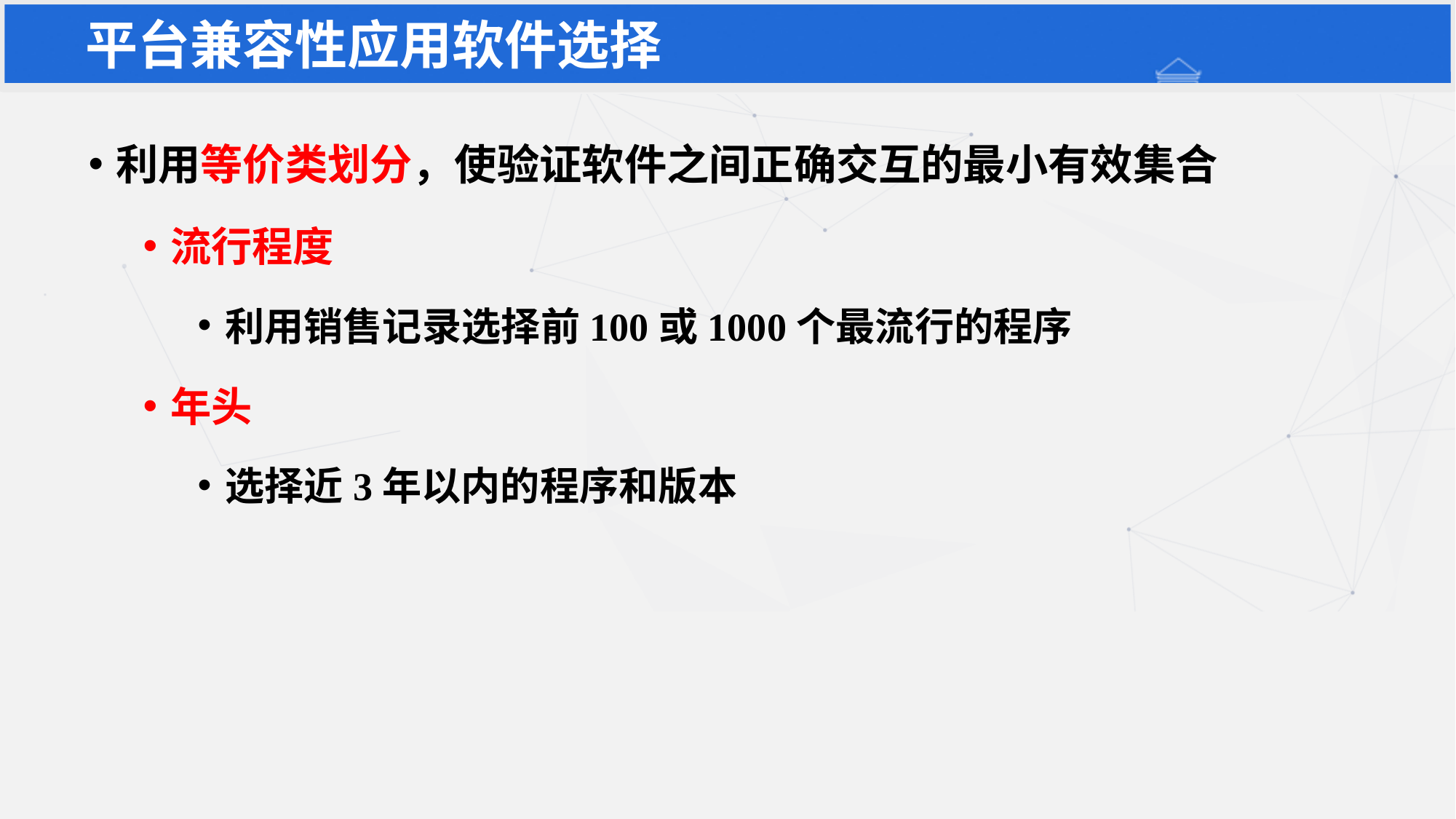

# 平台兼容性应用软件选择
利用等价类划分，使验证软件之间正确交互的最小有效集合
流行程度
利用销售记录选择前100或1000个最流行的程序
年头
选择近3年以内的程序和版本